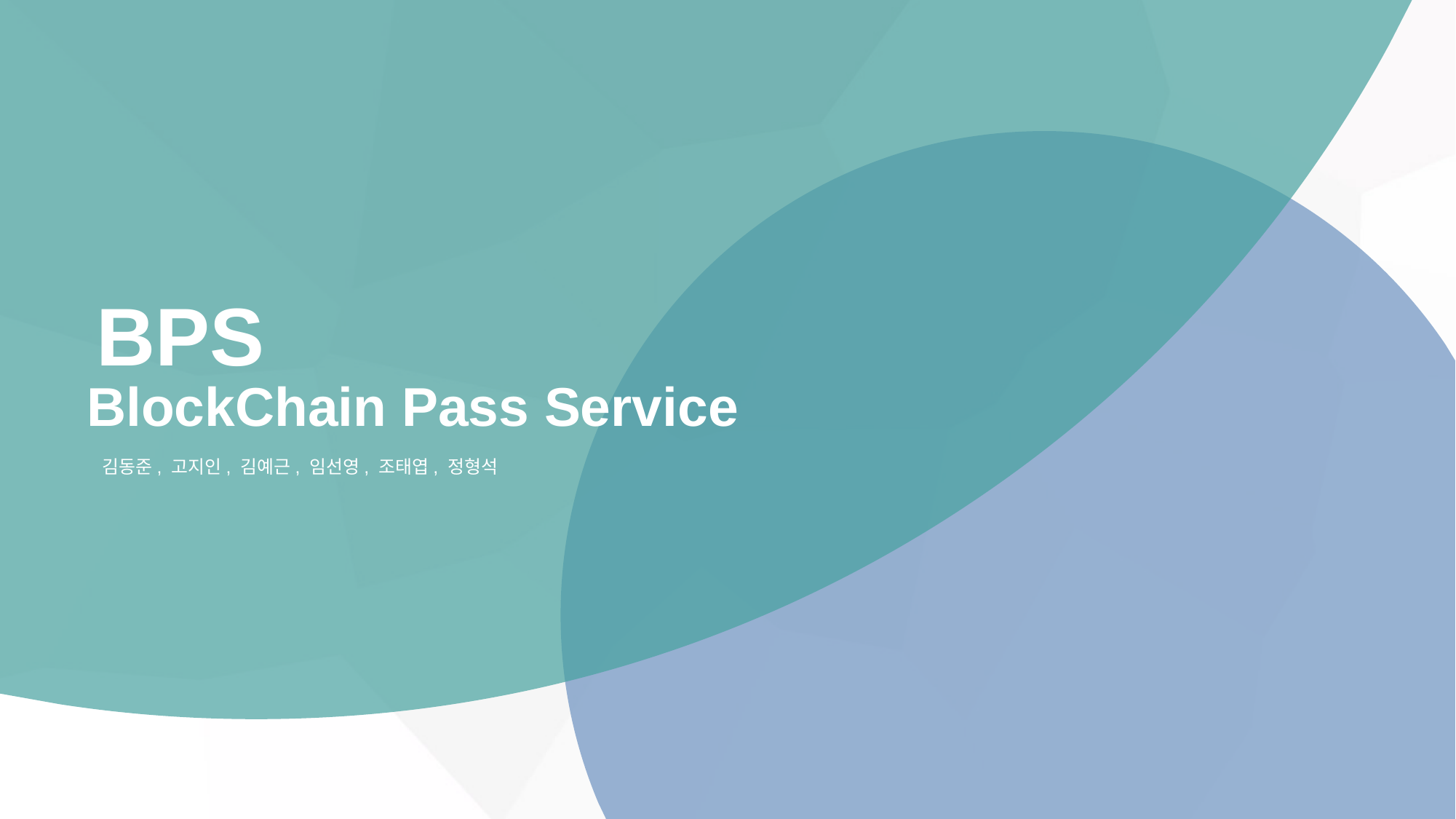

BPS
BlockChain Pass Service
김동준, 고지인, 김예근, 임선영, 조태엽, 정형석